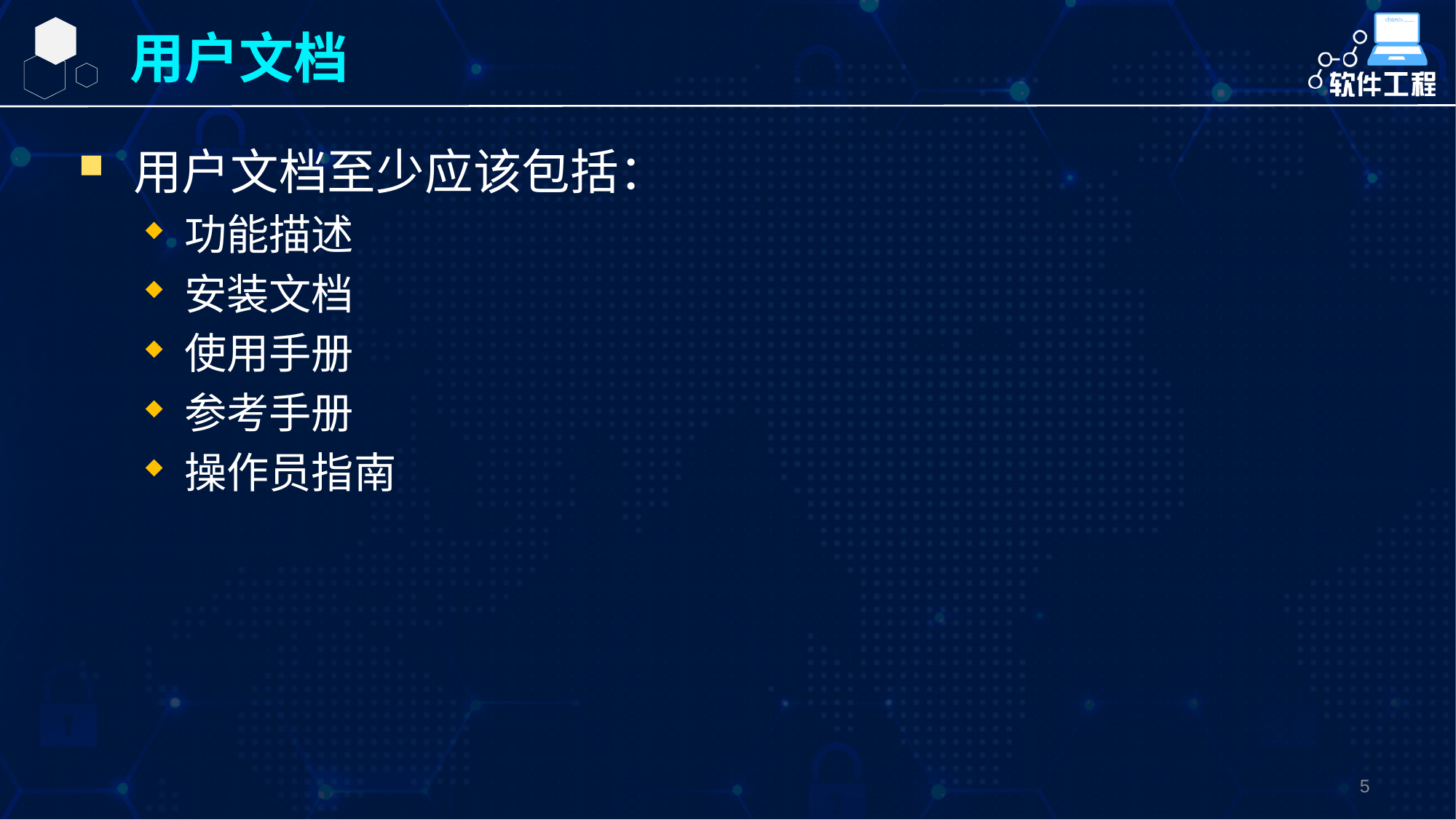

用户文档
用户文档至少应该包括：
功能描述
安装文档
使用手册
参考手册
操作员指南

5